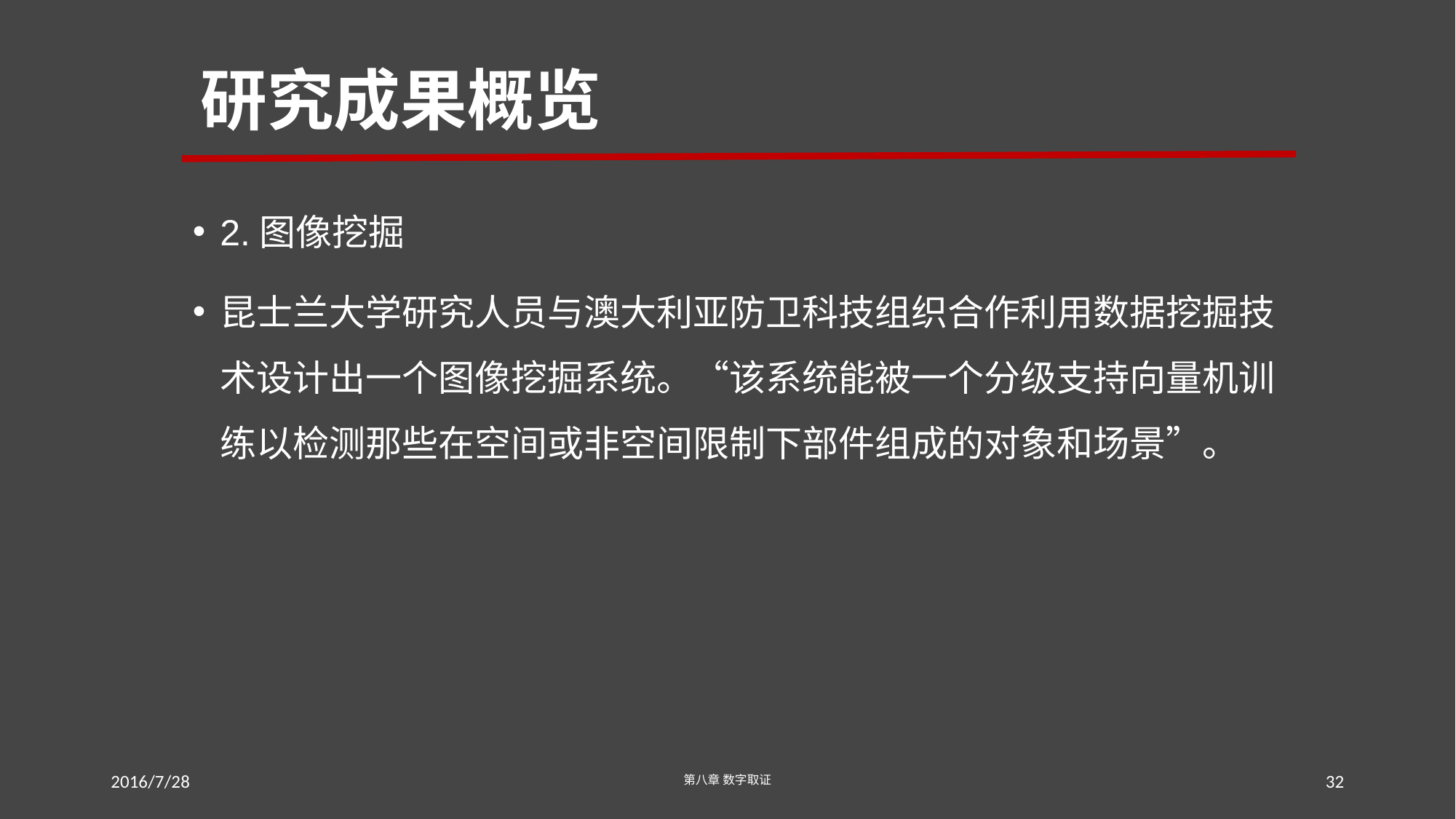

# 研究成果概览
2.图像挖掘
昆士兰大学研究人员与澳大利亚防卫科技组织合作利用数据挖掘技术设计出一个图像挖掘系统。“该系统能被一个分级支持向量机训练以检测那些在空间或非空间限制下部件组成的对象和场景”。
2016/7/28
第八章 数字取证
32